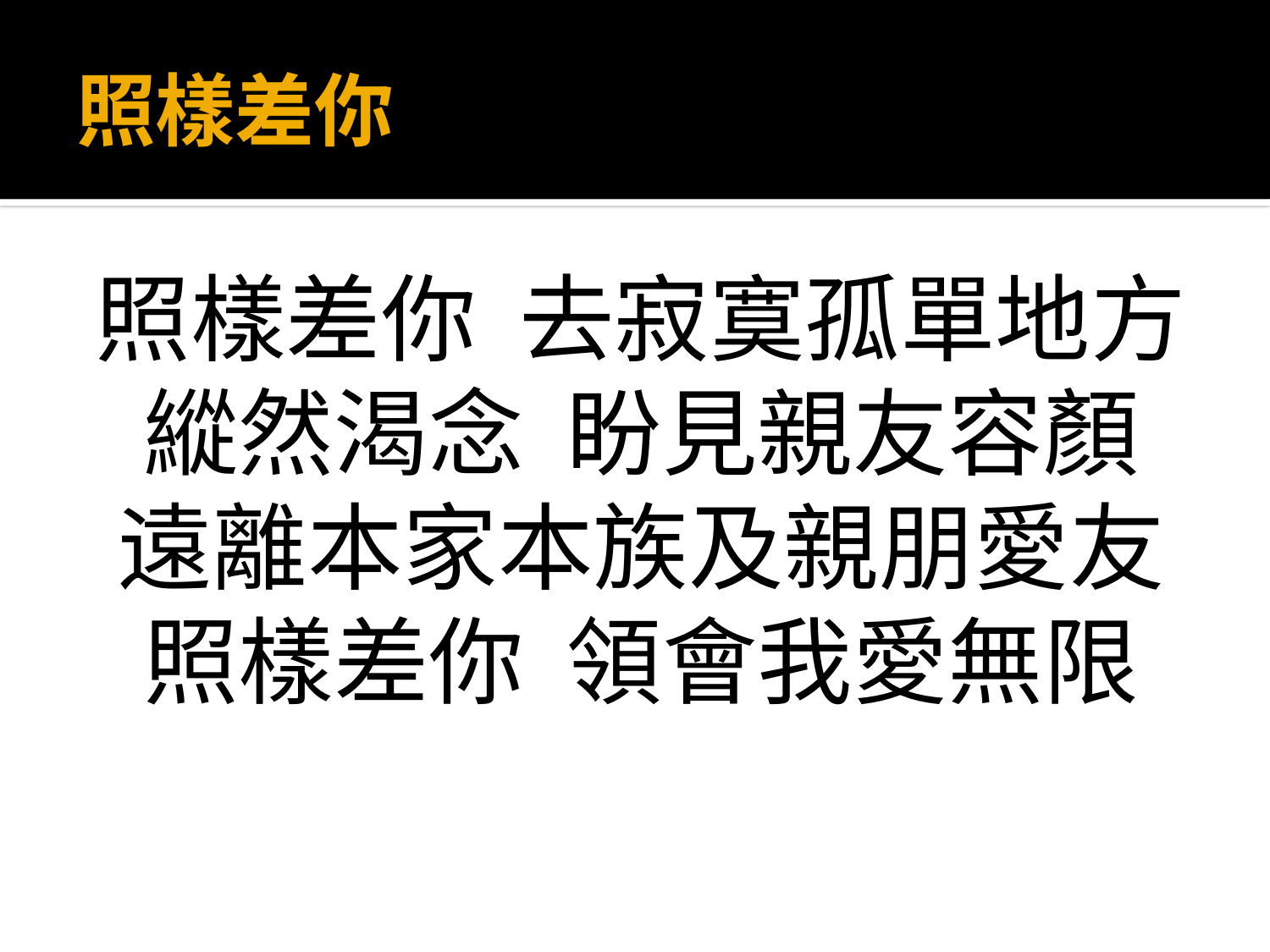

# 照樣差你
照樣差你  去寂寞孤單地方
縱然渴念  盼見親友容顏
遠離本家本族及親朋愛友
照樣差你  領會我愛無限